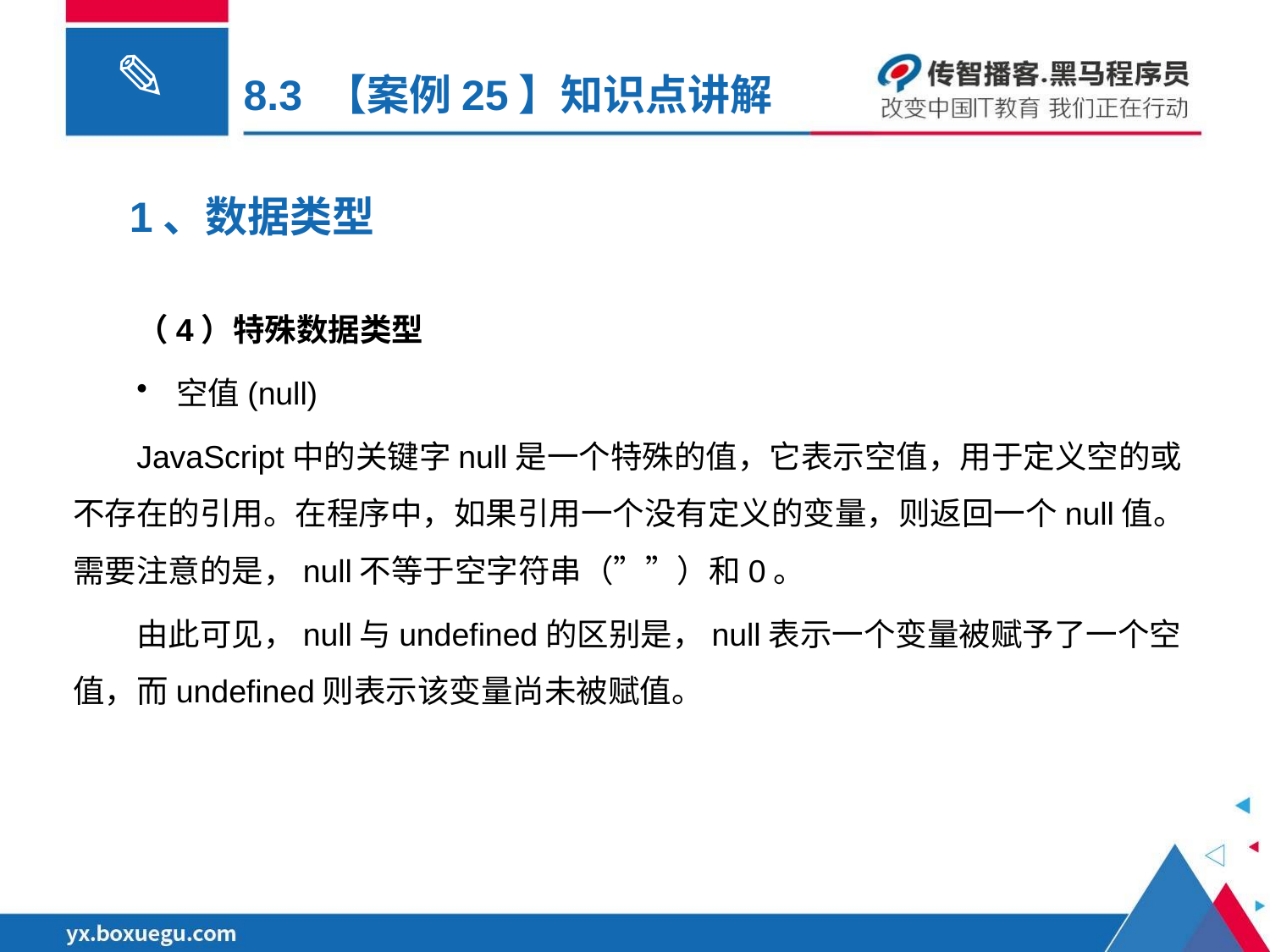

# 8.3 【案例25】知识点讲解
1、数据类型
（4）特殊数据类型
空值(null)
JavaScript中的关键字null是一个特殊的值，它表示空值，用于定义空的或不存在的引用。在程序中，如果引用一个没有定义的变量，则返回一个null值。需要注意的是，null不等于空字符串（””）和0。
由此可见，null与undefined的区别是，null表示一个变量被赋予了一个空值，而undefined则表示该变量尚未被赋值。